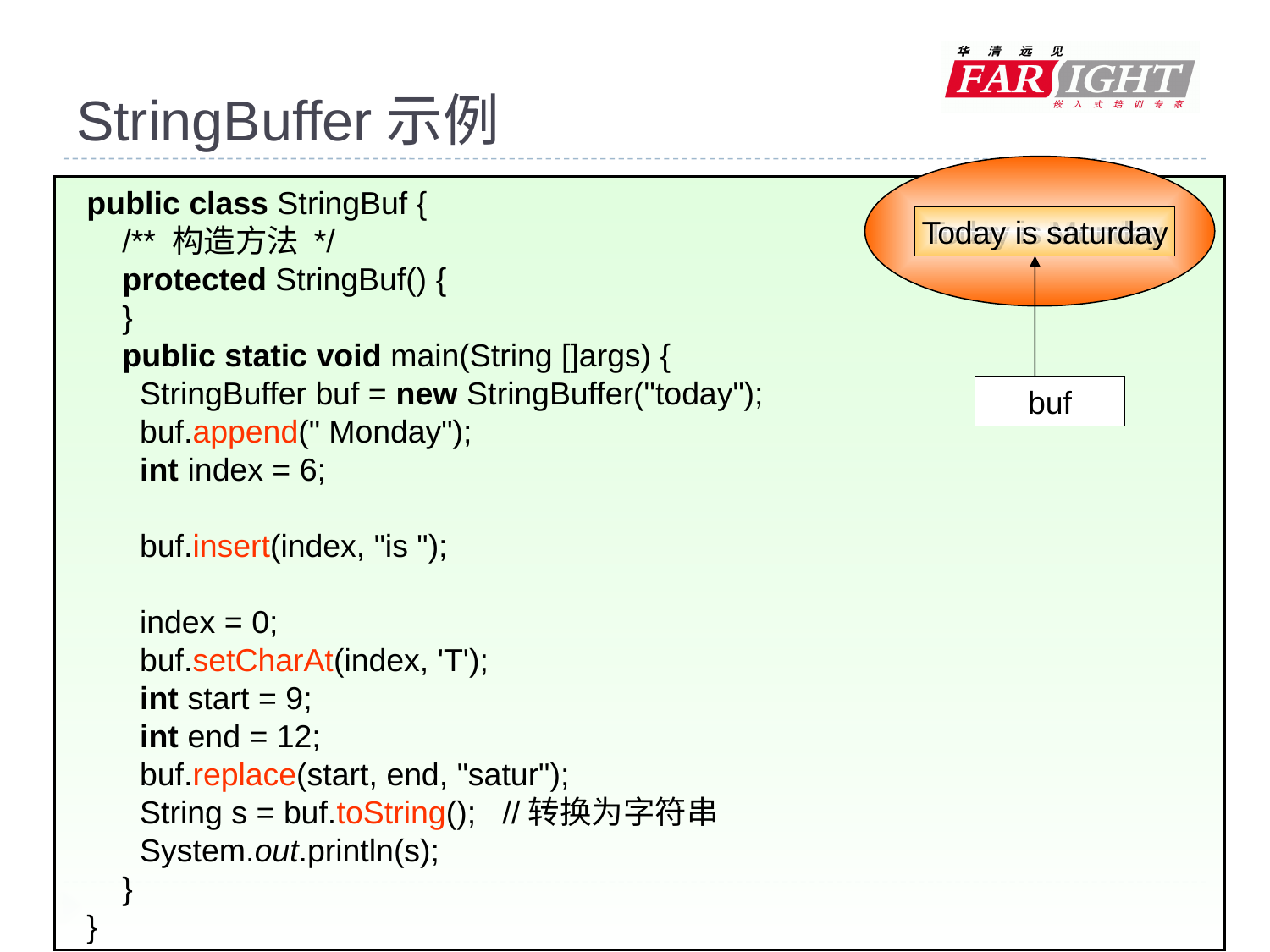

# StringBuffer示例

public class StringBuf {
    /** 构造方法 */
    protected StringBuf() {
    }
    public static void main(String []args) {
      StringBuffer buf = new StringBuffer("today");
      buf.append(" Monday");
      int index = 6;

      buf.insert(index, "is ");

      index = 0;
      buf.setCharAt(index, 'T');
      int start = 9;
      int end = 12;
      buf.replace(start, end, "satur");
      String s = buf.toString();   //转换为字符串
      System.out.println(s);
    }
}
today
today Monday
today is Monday
Today is Monday
Today is saturday

buf